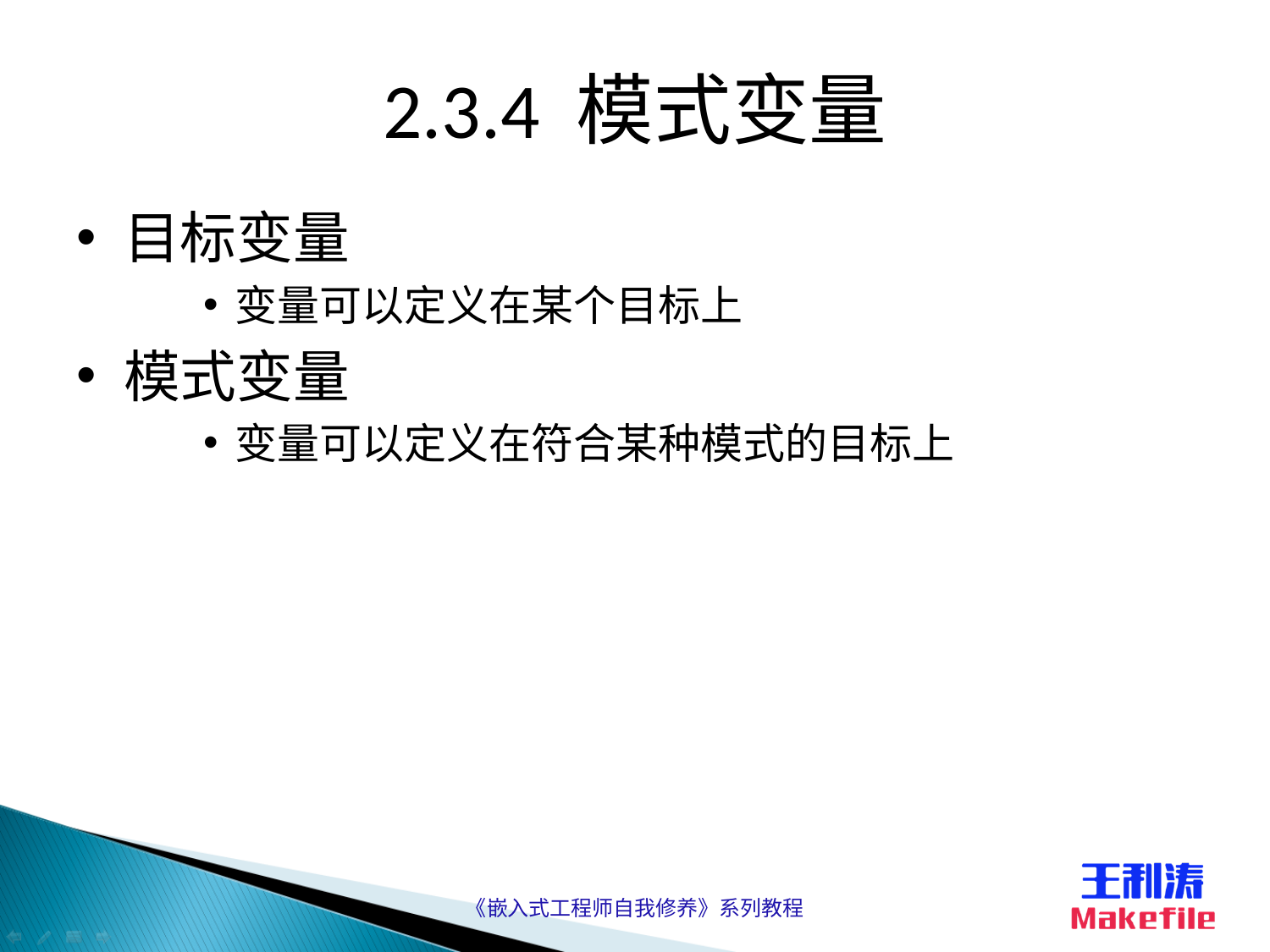

# 2.3.4 模式变量
目标变量
变量可以定义在某个目标上
模式变量
变量可以定义在符合某种模式的目标上

《嵌入式工程师自我修养》系列教程